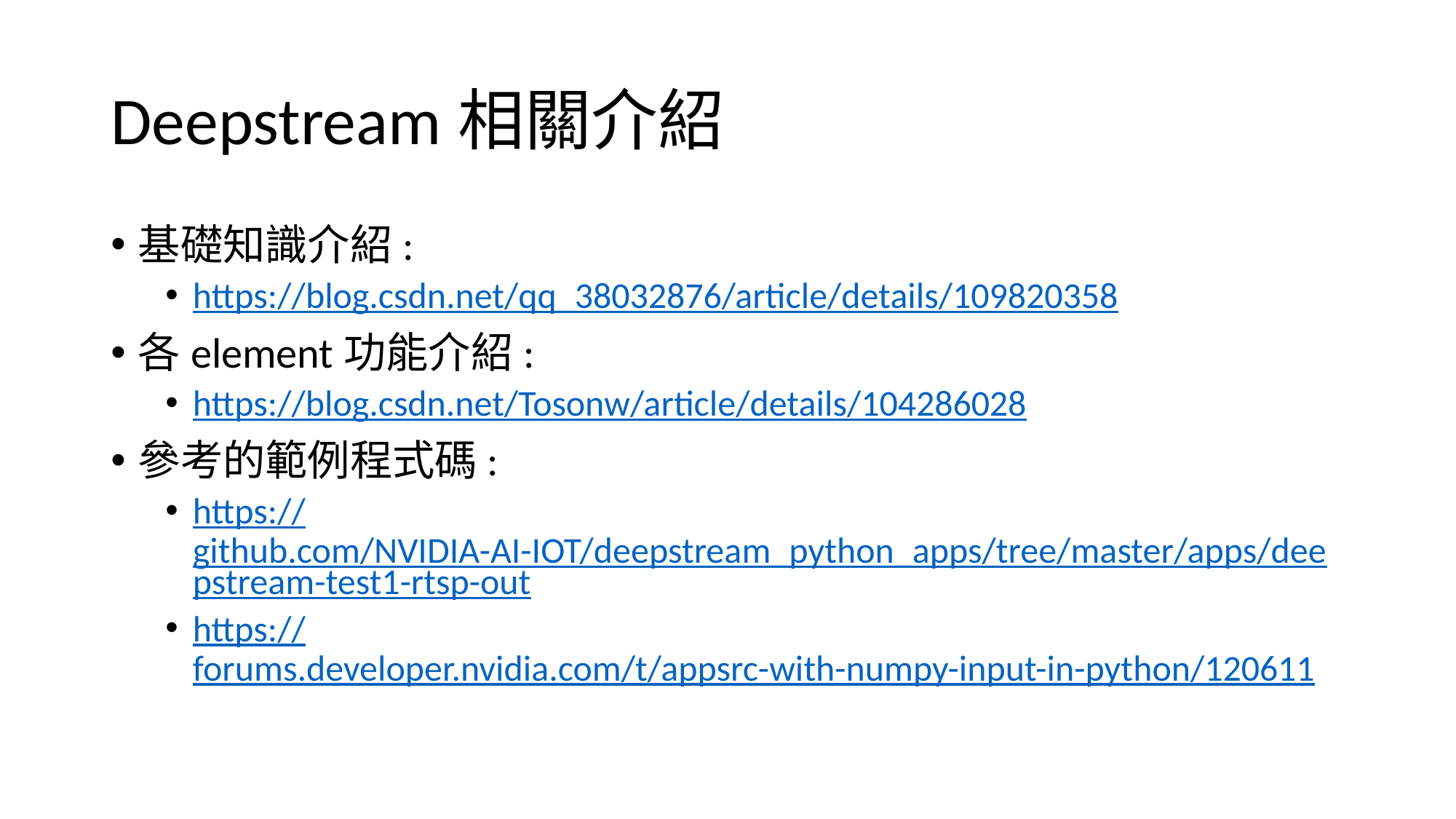

# Deepstream相關介紹
基礎知識介紹:
https://blog.csdn.net/qq_38032876/article/details/109820358
各element功能介紹:
https://blog.csdn.net/Tosonw/article/details/104286028
參考的範例程式碼:
https://github.com/NVIDIA-AI-IOT/deepstream_python_apps/tree/master/apps/deepstream-test1-rtsp-out
https://forums.developer.nvidia.com/t/appsrc-with-numpy-input-in-python/120611